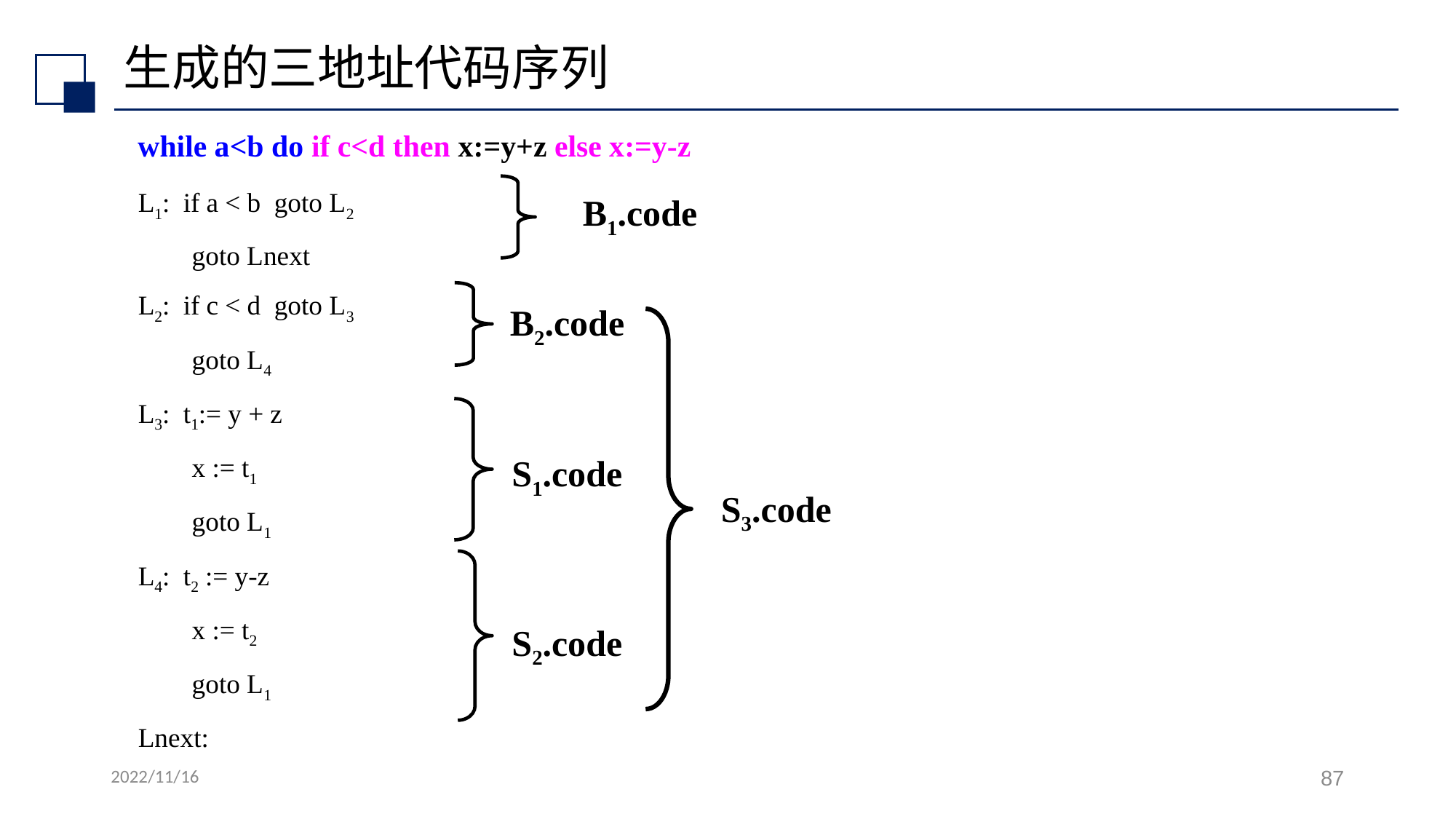

# 生成的三地址代码序列
while a<b do if c<d then x:=y+z else x:=y-z
L1:  if a < b  goto L2
        goto Lnext
L2:  if c < d  goto L3
        goto L4
L3:  t1:= y + z
        x := t1
        goto L1
L4:  t2 := y-z
        x := t2
        goto L1
Lnext:

B1.code

B2.code

S1.code
S3.code

S2.code
2022/11/16
87